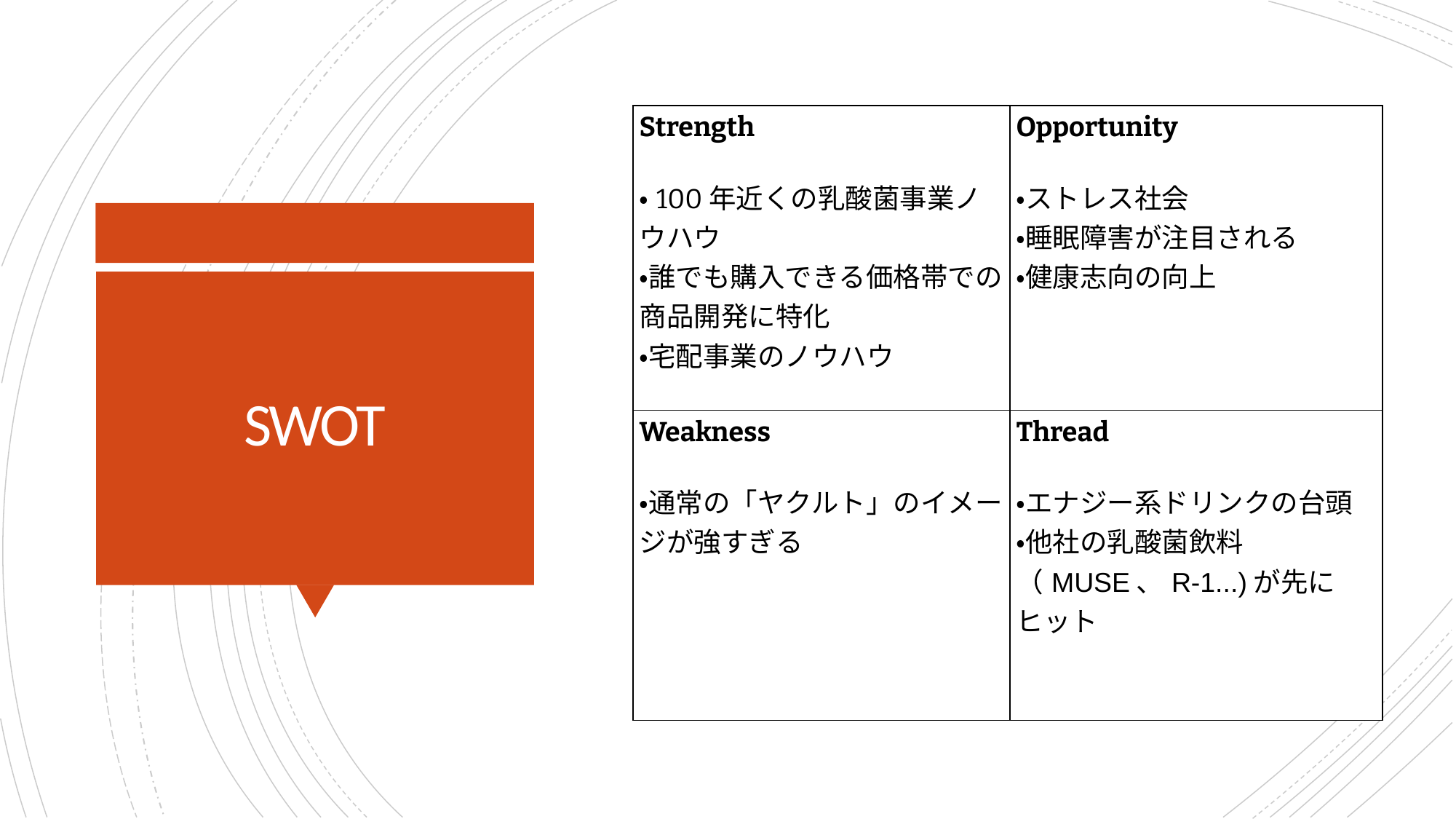

| Strength ・100年近くの乳酸菌事業ノウハウ ・誰でも購入できる価格帯での商品開発に特化 ・宅配事業のノウハウ | Opportunity ・ストレス社会 ・睡眠障害が注目される ・健康志向の向上 |
| --- | --- |
| Weakness ・通常の「ヤクルト」のイメージが強すぎる | Thread ・エナジー系ドリンクの台頭 ・他社の乳酸菌飲料（MUSE、R-1...)が先にヒット |
# SWOT